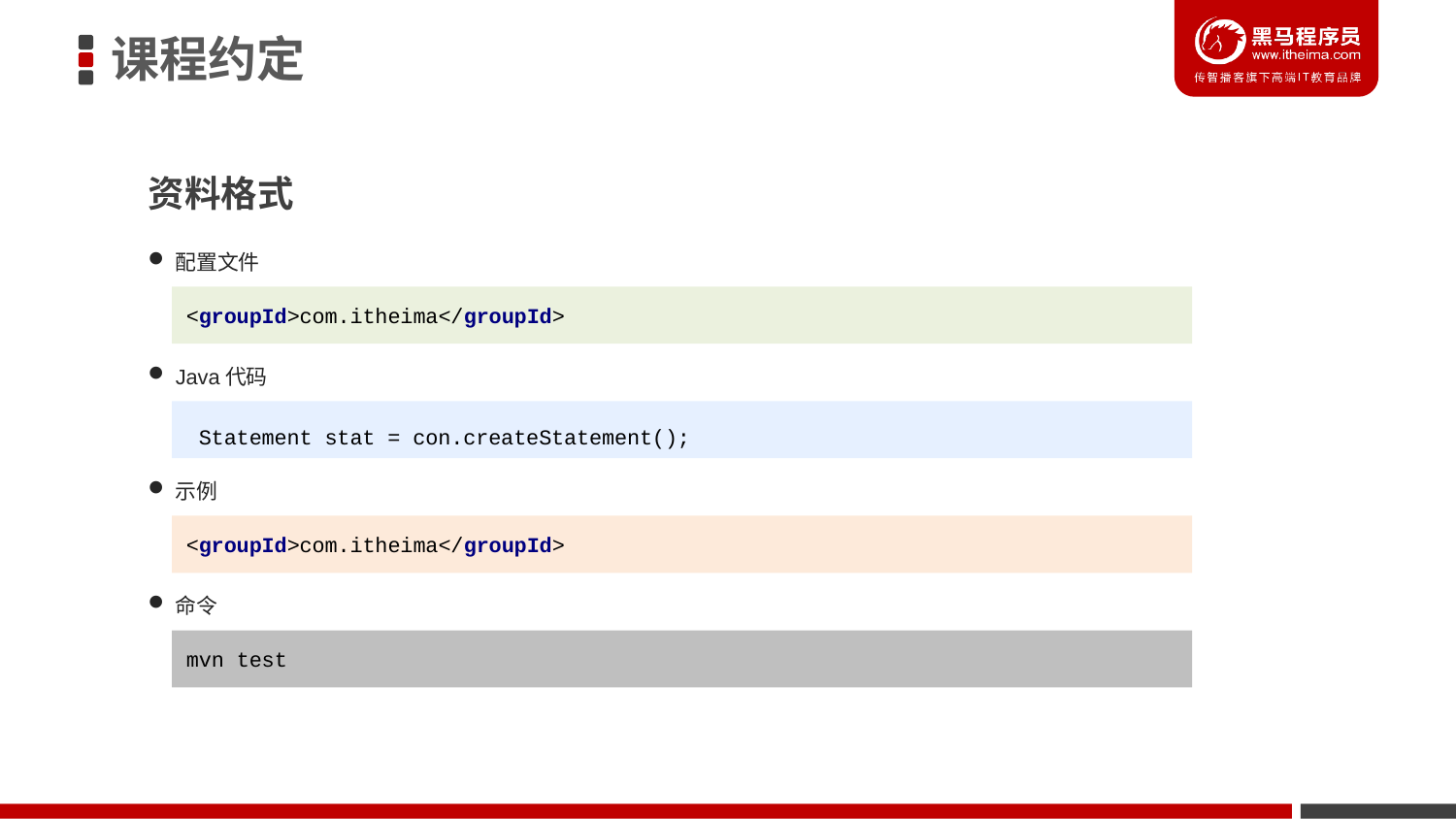

课程约定
资料格式
配置文件

Java代码

示例

命令
<groupId>com.itheima</groupId>
 Statement stat = con.createStatement();
<groupId>com.itheima</groupId>
mvn test